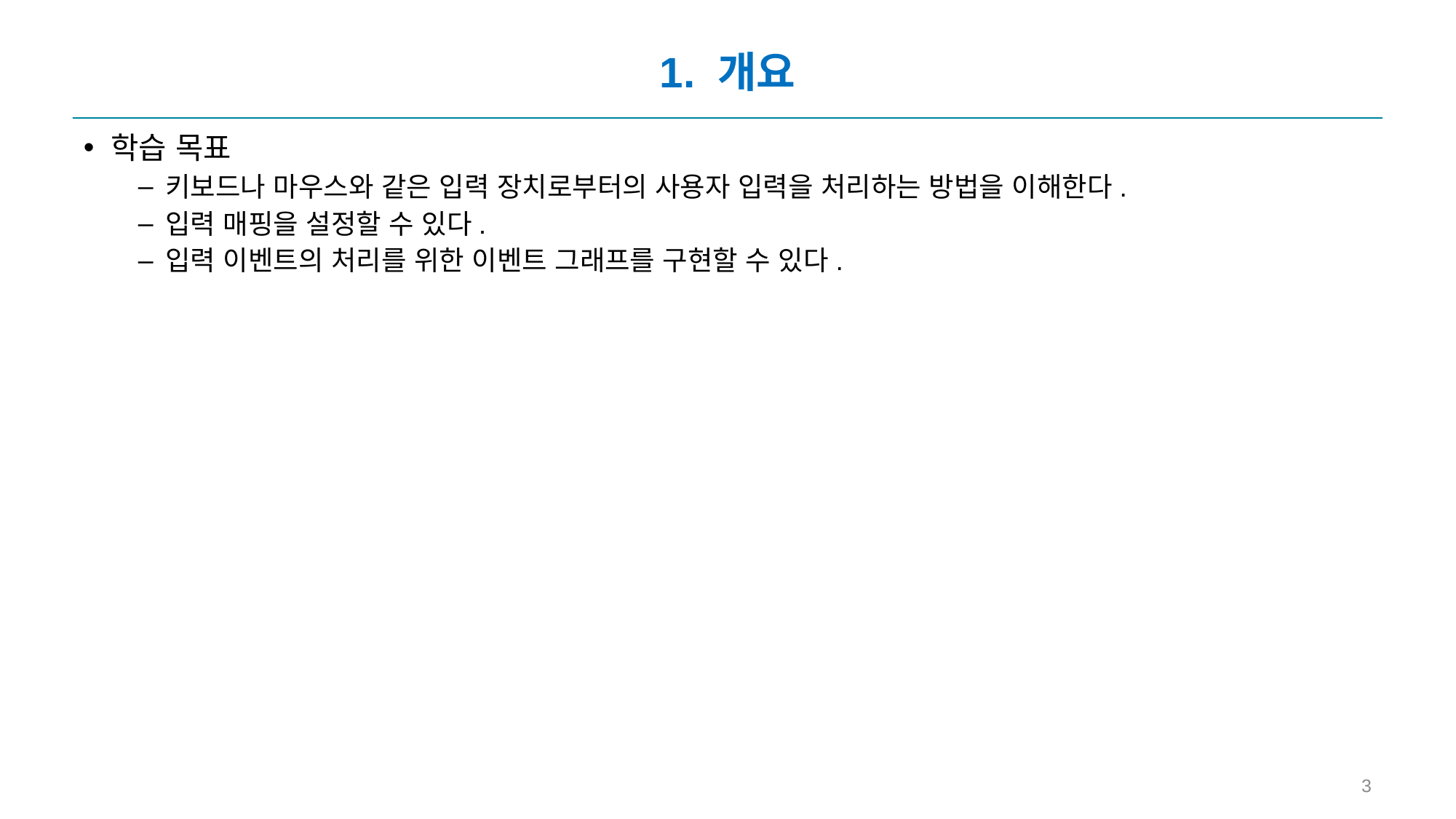

# 1. 개요
학습 목표
키보드나 마우스와 같은 입력 장치로부터의 사용자 입력을 처리하는 방법을 이해한다.
입력 매핑을 설정할 수 있다.
입력 이벤트의 처리를 위한 이벤트 그래프를 구현할 수 있다.

3